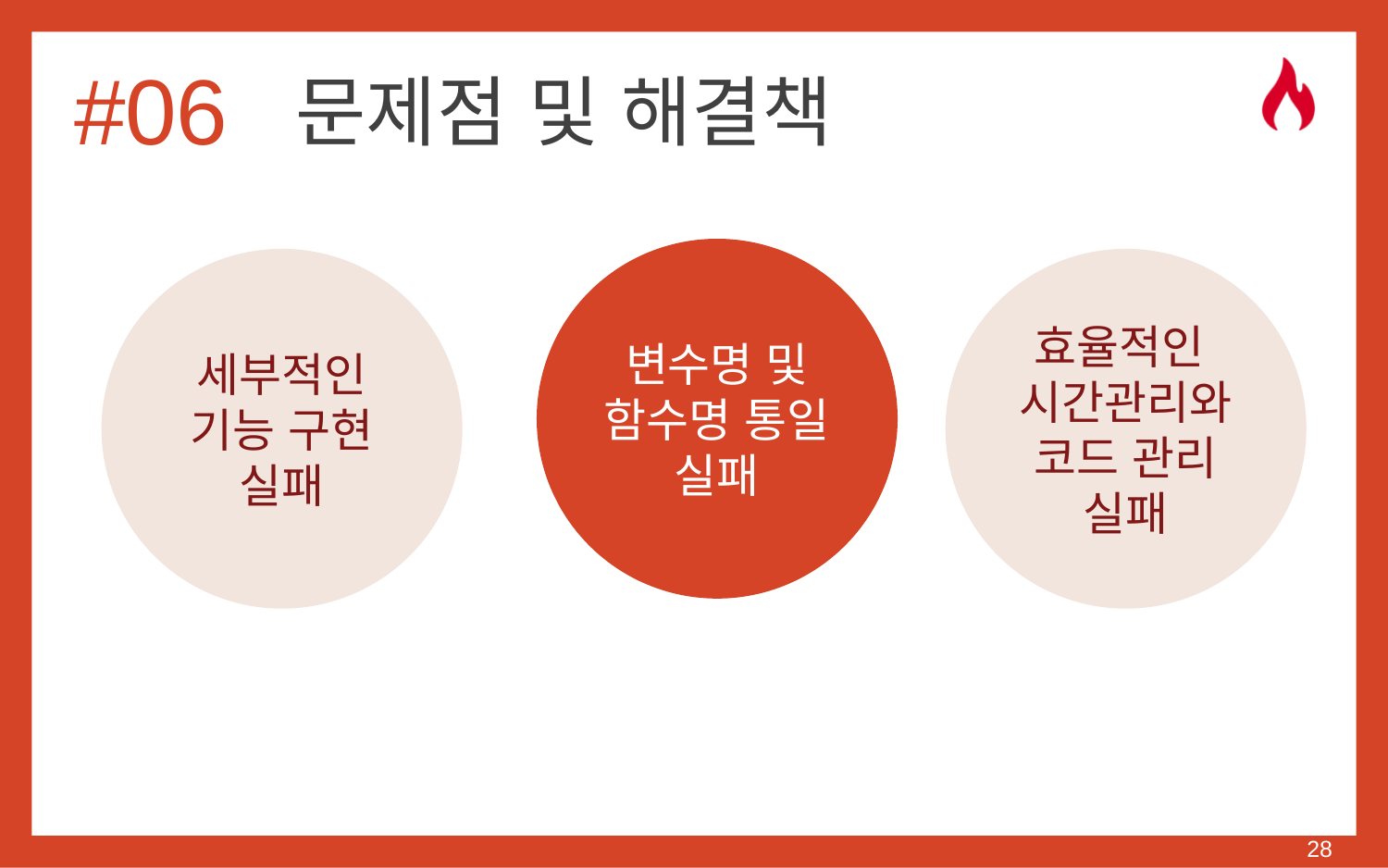

#06
# 문제점 및 해결책
변수명 및 함수명 통일 실패
세부적인
기능 구현
실패
효율적인
시간관리와 코드 관리 실패
28